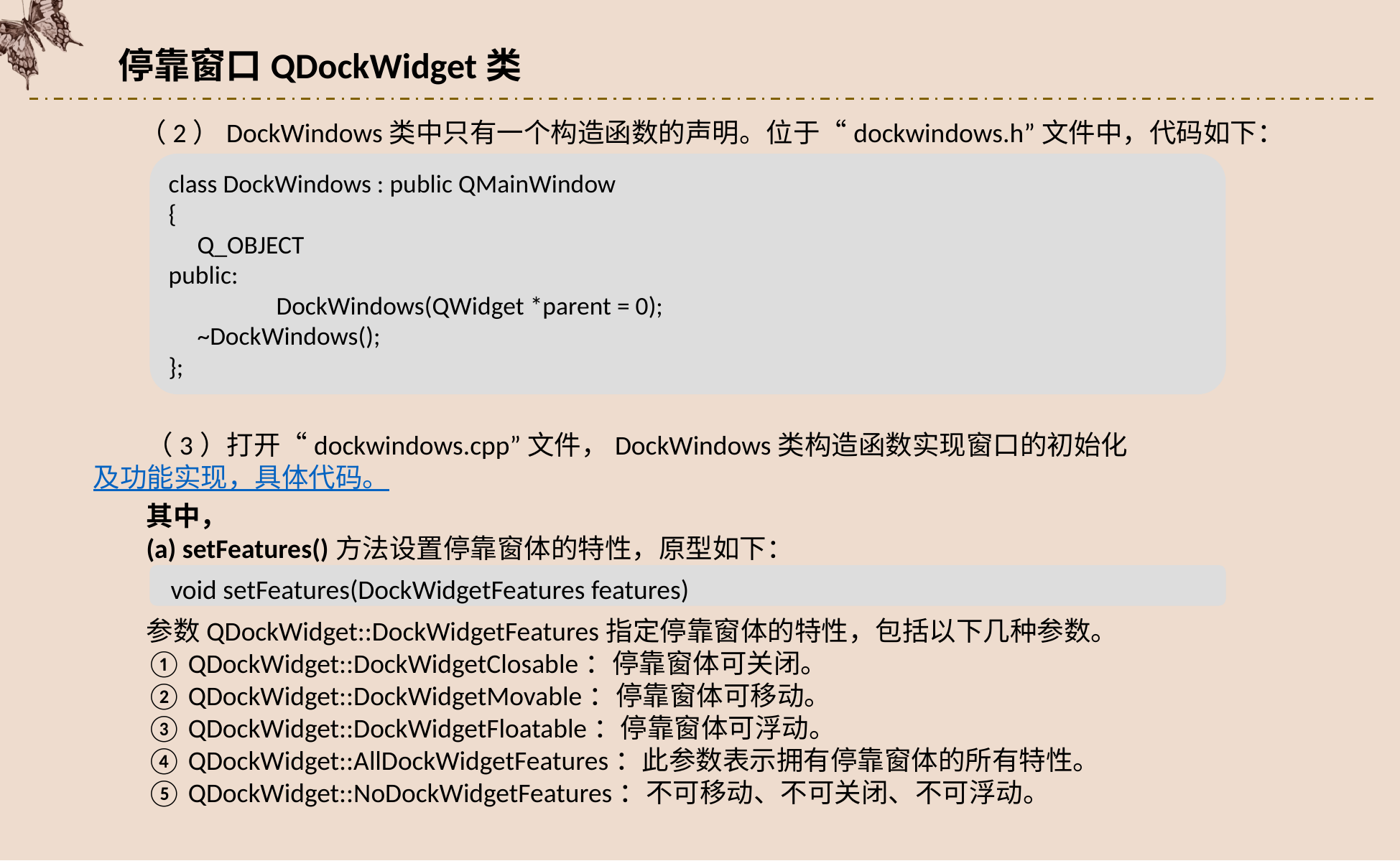

停靠窗口QDockWidget类
（2）DockWindows类中只有一个构造函数的声明。位于“dockwindows.h”文件中，代码如下：
class DockWindows : public QMainWindow
{
     Q_OBJECT
public:
    	DockWindows(QWidget *parent = 0);
     ~DockWindows();
};
（3）打开“dockwindows.cpp”文件，DockWindows类构造函数实现窗口的初始化及功能实现，具体代码。
其中，
(a) setFeatures()方法设置停靠窗体的特性，原型如下：
    void setFeatures(DockWidgetFeatures features)
参数QDockWidget::DockWidgetFeatures指定停靠窗体的特性，包括以下几种参数。
① QDockWidget::DockWidgetClosable：停靠窗体可关闭。
② QDockWidget::DockWidgetMovable：停靠窗体可移动。
③ QDockWidget::DockWidgetFloatable：停靠窗体可浮动。
④ QDockWidget::AllDockWidgetFeatures：此参数表示拥有停靠窗体的所有特性。
⑤ QDockWidget::NoDockWidgetFeatures：不可移动、不可关闭、不可浮动。